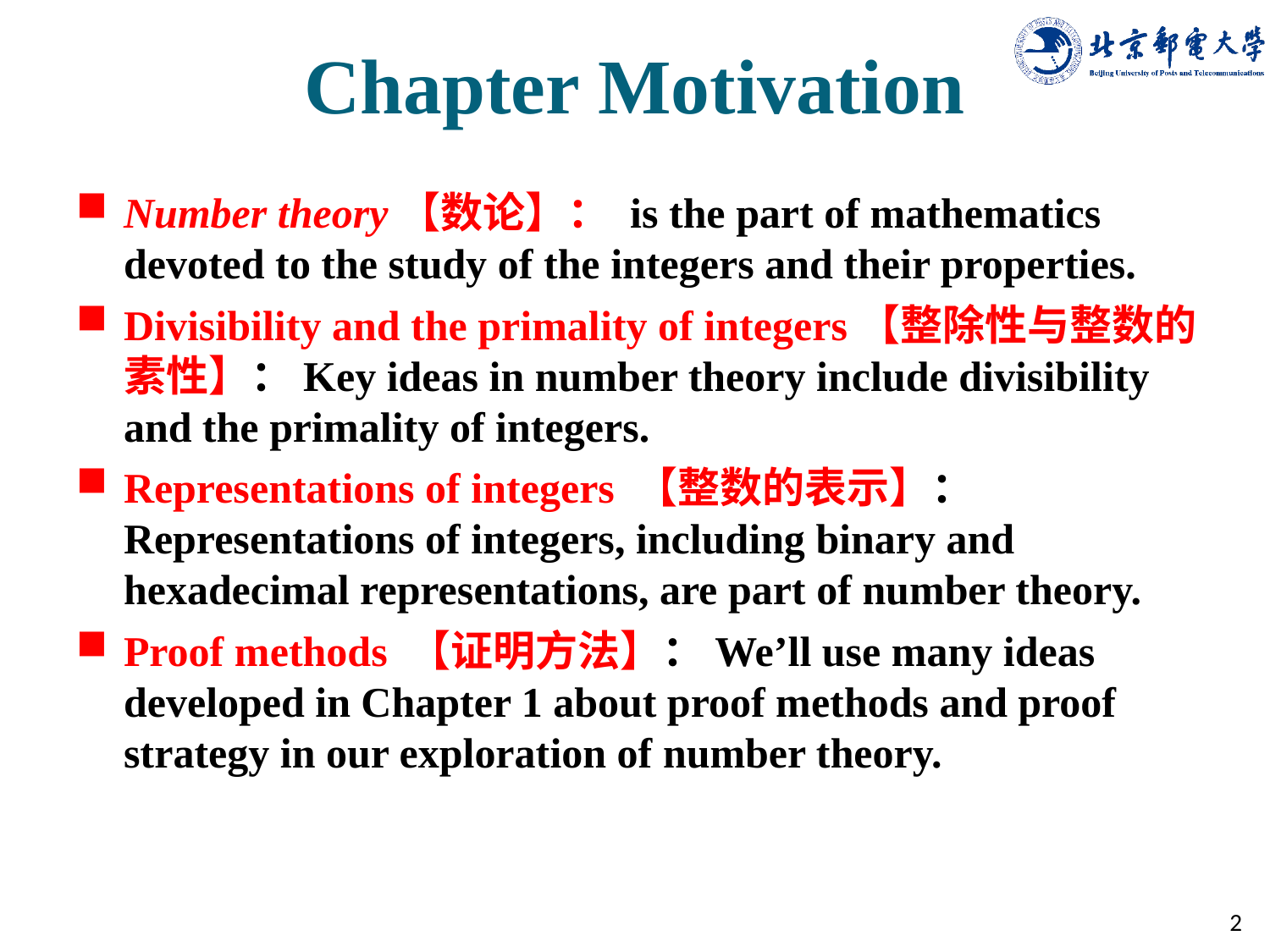

# Chapter Motivation
Number theory【数论】： is the part of mathematics devoted to the study of the integers and their properties.
Divisibility and the primality of integers【整除性与整数的素性】：Key ideas in number theory include divisibility and the primality of integers.
Representations of integers 【整数的表示】：Representations of integers, including binary and hexadecimal representations, are part of number theory.
Proof methods 【证明方法】：We’ll use many ideas developed in Chapter 1 about proof methods and proof strategy in our exploration of number theory.